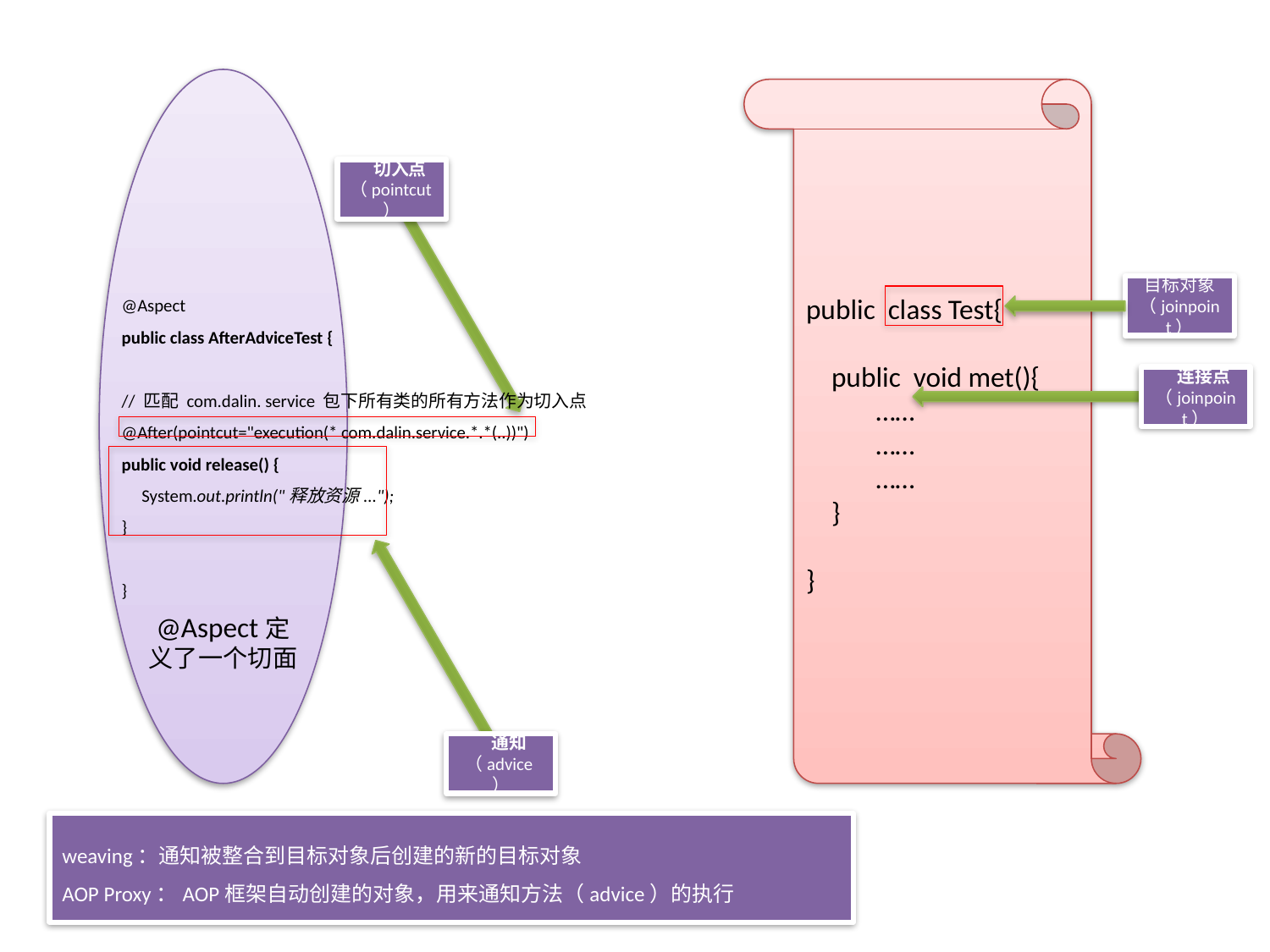

@Aspect定义了一个切面
public  class Test{

    public  void met(){
           ……
           ……
           ……
    }

}
   切入点（pointcut）
目标对象（joinpoint）
@Aspect
public class AfterAdviceTest {

// 匹配 com.dalin. service 包下所有类的所有方法作为切入点
@After(pointcut="execution(* com.dalin.service.*.*(..))")
public void release() {
     System.out.println("释放资源...");
}

}

   连接点（joinpoint）

   通知（advice）
weaving：通知被整合到目标对象后创建的新的目标对象
AOP Proxy：AOP框架自动创建的对象，用来通知方法（advice）的执行